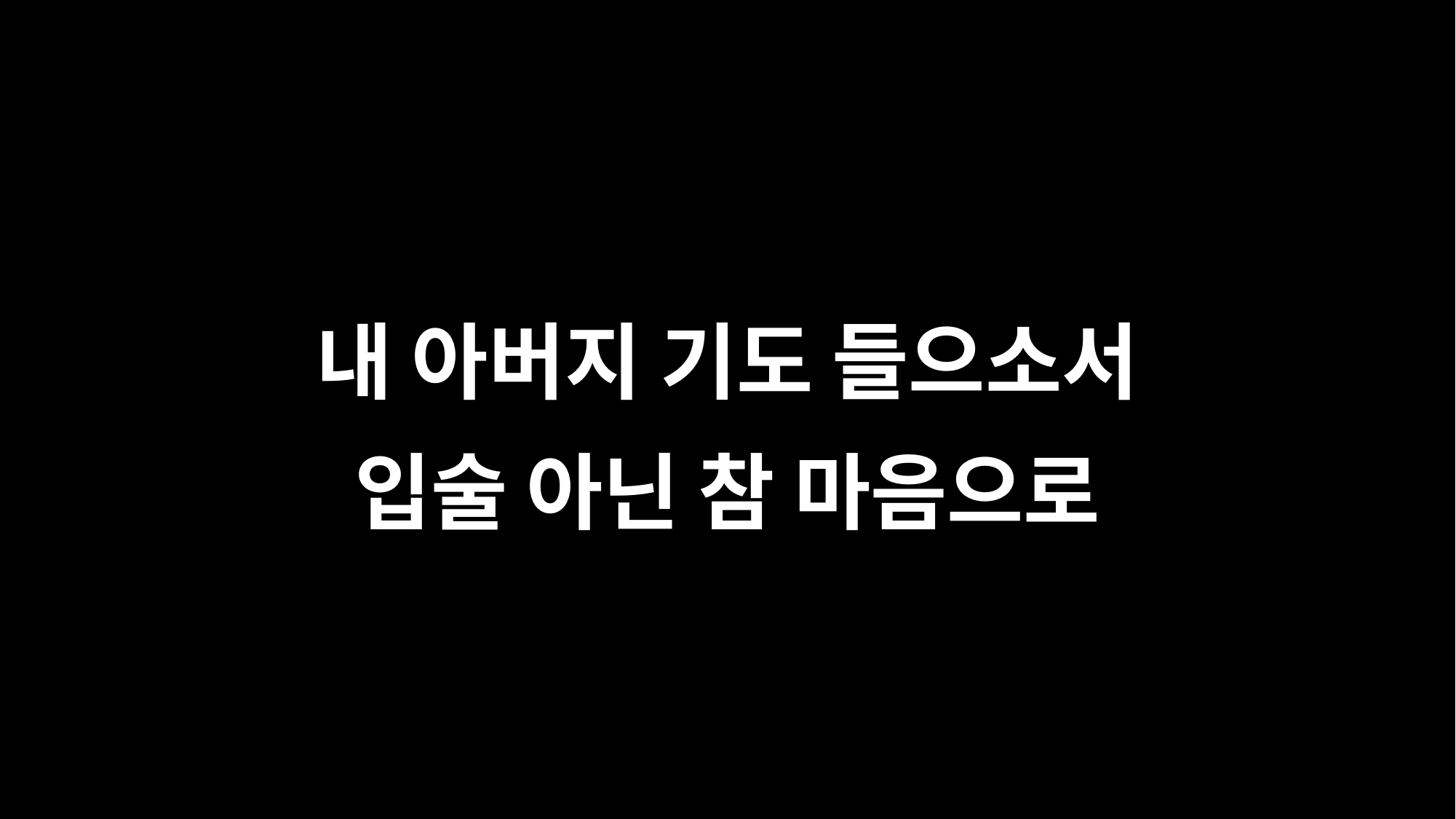

내 아버지 기도 들으소서
입술 아닌 참 마음으로